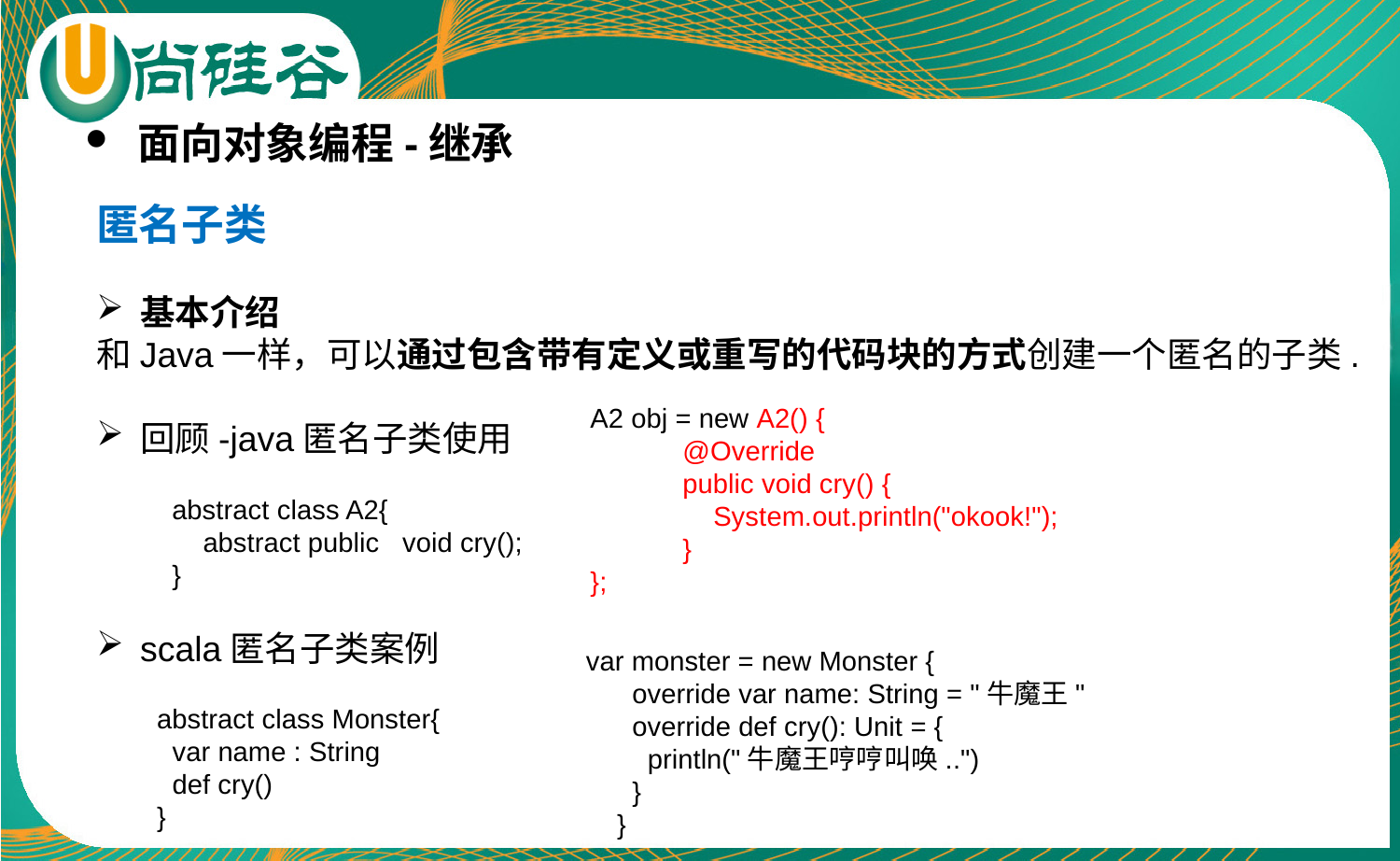

面向对象编程-继承

匿名子类

基本介绍
和Java一样，可以通过包含带有定义或重写的代码块的方式创建一个匿名的子类.

回顾-java匿名子类使用

scala匿名子类案例
A2 obj = new A2() {
            @Override
            public void cry() {
                System.out.println("okook!");
            }
};
abstract class A2{
    abstract public   void cry();
}
var monster = new Monster {
      override var name: String = "牛魔王"
      override def cry(): Unit = {
        println("牛魔王哼哼叫唤..")
      }
    }
abstract class Monster{
  var name : String
  def cry()
}